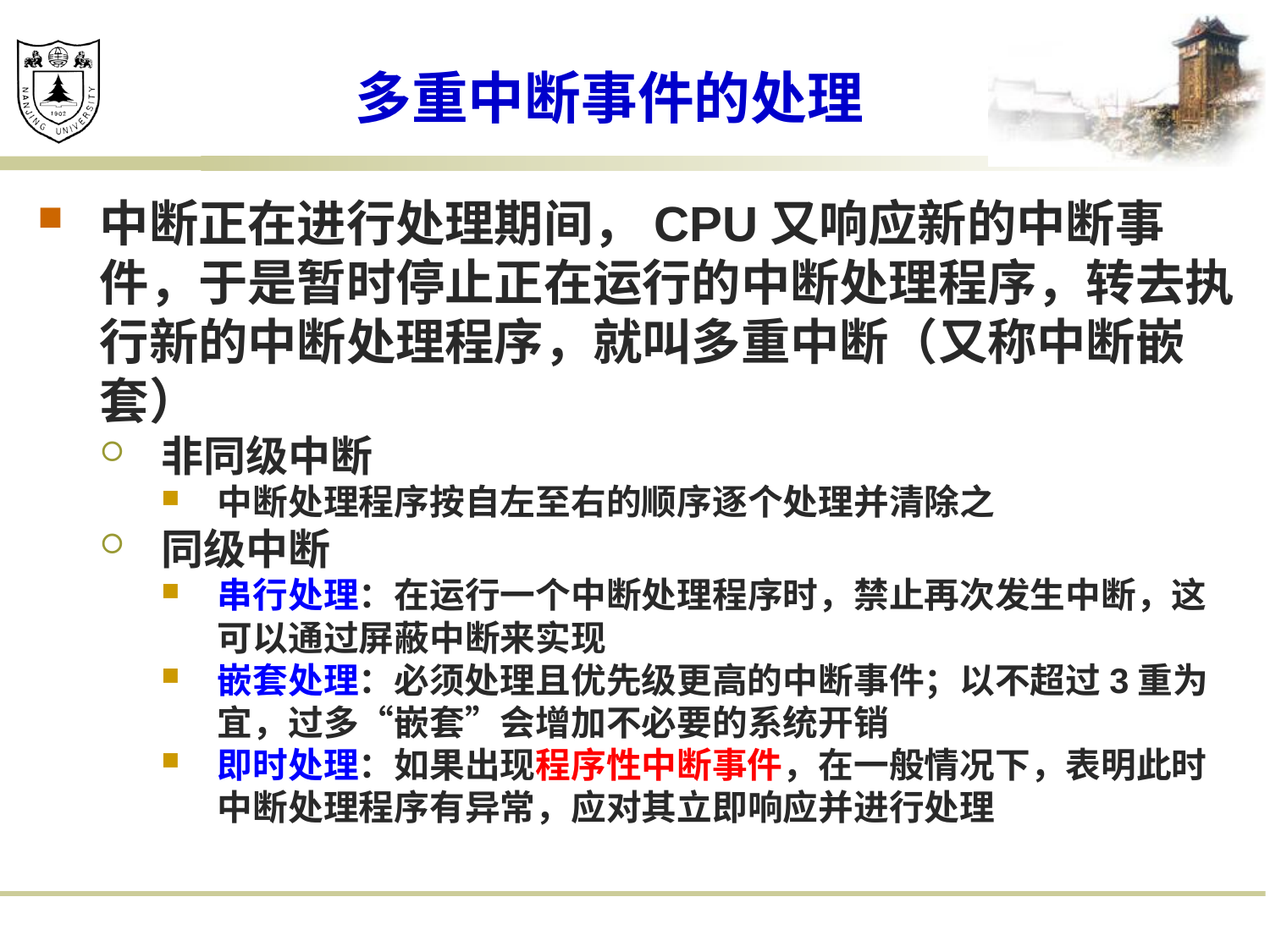

# 多重中断事件的处理
中断正在进行处理期间，CPU又响应新的中断事件，于是暂时停止正在运行的中断处理程序，转去执行新的中断处理程序，就叫多重中断（又称中断嵌套）
非同级中断
中断处理程序按自左至右的顺序逐个处理并清除之
同级中断
串行处理：在运行一个中断处理程序时，禁止再次发生中断，这可以通过屏蔽中断来实现
嵌套处理：必须处理且优先级更高的中断事件；以不超过3重为宜，过多“嵌套”会增加不必要的系统开销
即时处理：如果出现程序性中断事件，在一般情况下，表明此时中断处理程序有异常，应对其立即响应并进行处理

33